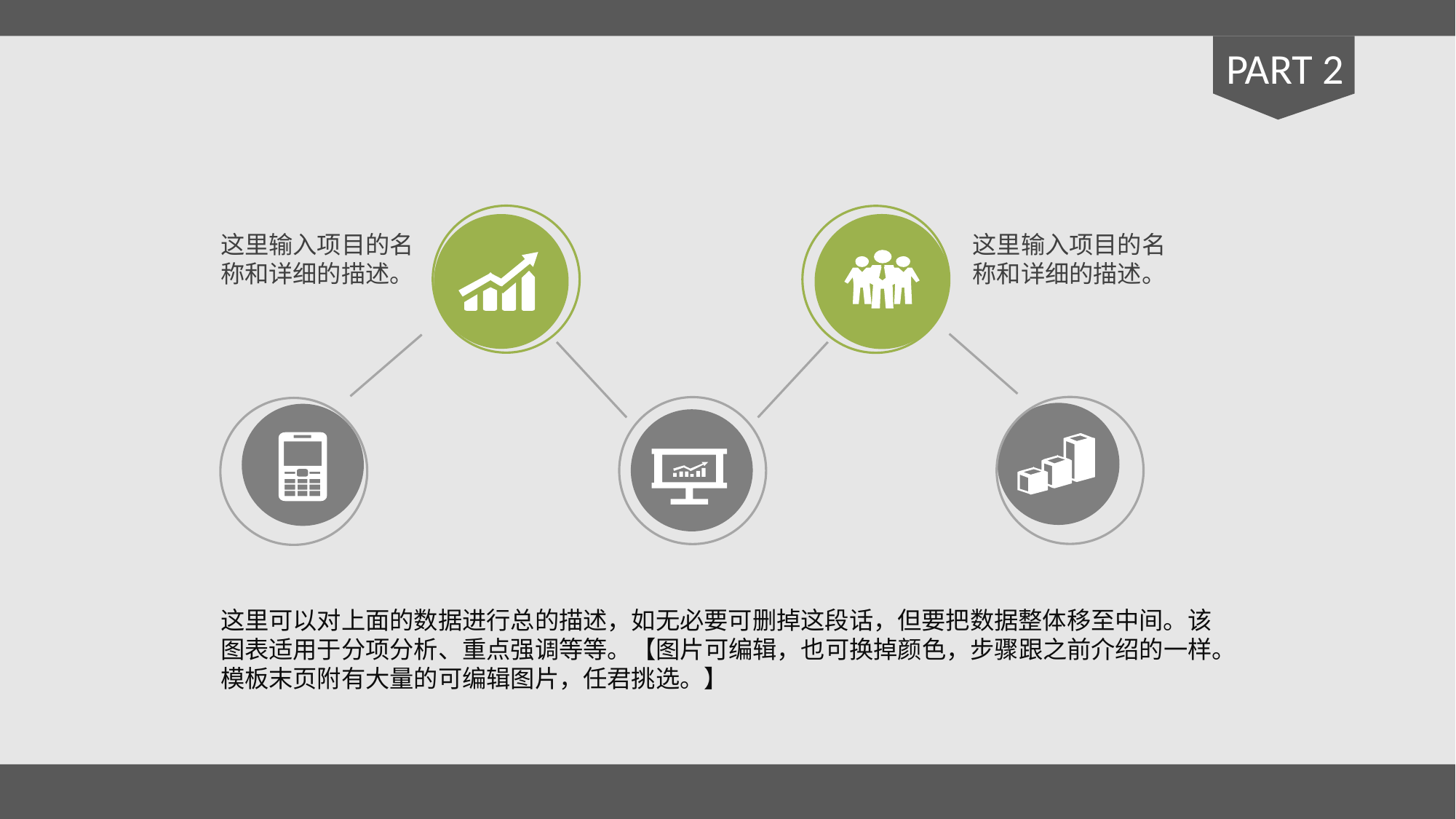

PART 2

这里输入项目的名称和详细的描述。
这里输入项目的名称和详细的描述。

这里可以对上面的数据进行总的描述，如无必要可删掉这段话，但要把数据整体移至中间。该图表适用于分项分析、重点强调等等。【图片可编辑，也可换掉颜色，步骤跟之前介绍的一样。模板末页附有大量的可编辑图片，任君挑选。】